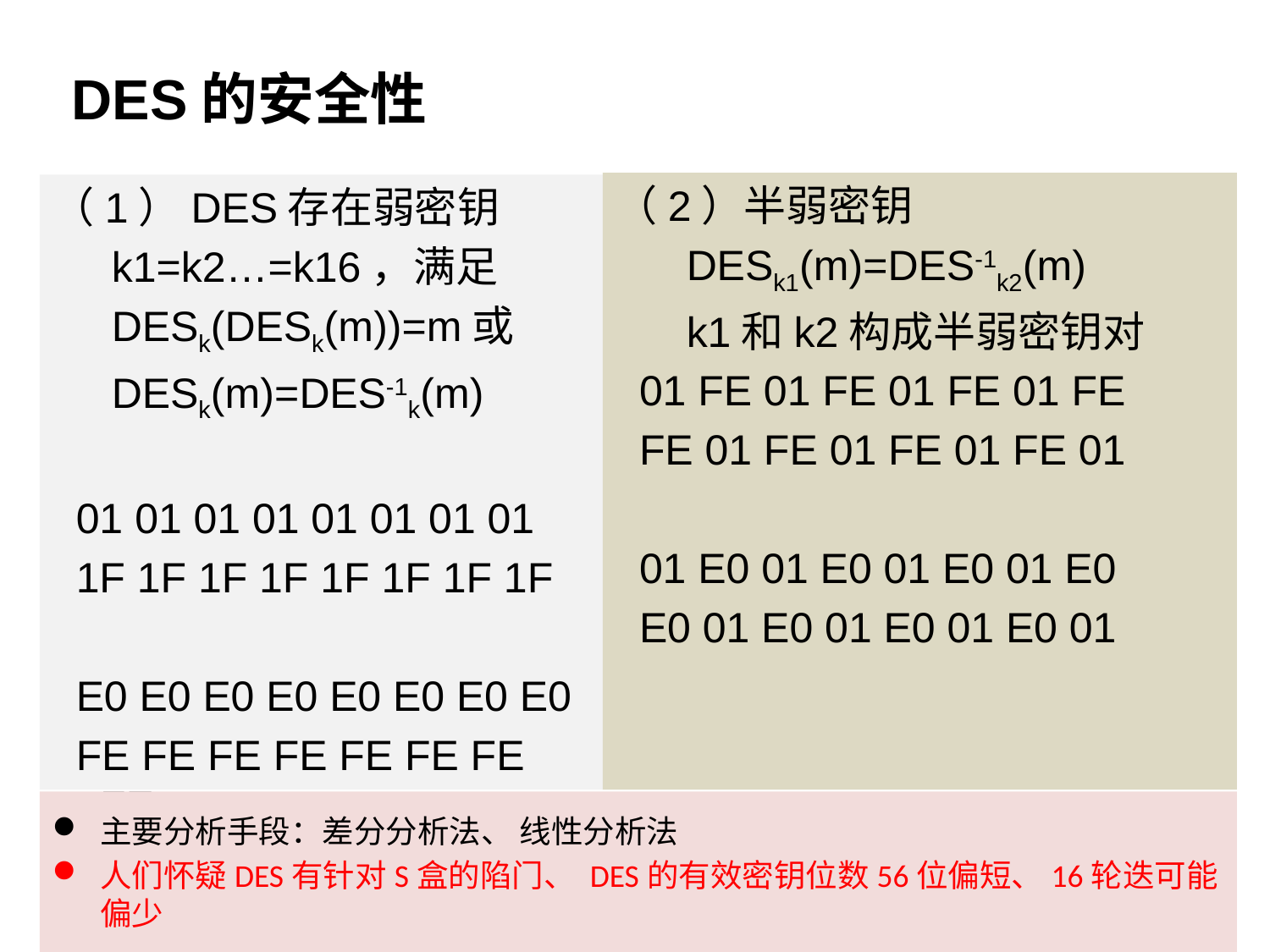

DES的安全性
（2）半弱密钥
      DESk1(m)=DES-1k2(m)
      k1和k2构成半弱密钥对
  01 FE 01 FE 01 FE 01 FE
  FE 01 FE 01 FE 01 FE 01

  01 E0 01 E0 01 E0 01 E0
  E0 01 E0 01 E0 01 E0 01
（1）DES存在弱密钥
     k1=k2…=k16，满足
     DESk(DESk(m))=m或
     DESk(m)=DES-1k(m)

  01 01 01 01 01 01 01 01
  1F 1F 1F 1F 1F 1F 1F 1F

  E0 E0 E0 E0 E0 E0 E0 E0
  FE FE FE FE FE FE FE FE
主要分析手段：差分分析法、 线性分析法
人们怀疑DES有针对S盒的陷门、 DES的有效密钥位数56位偏短、16轮迭可能偏少